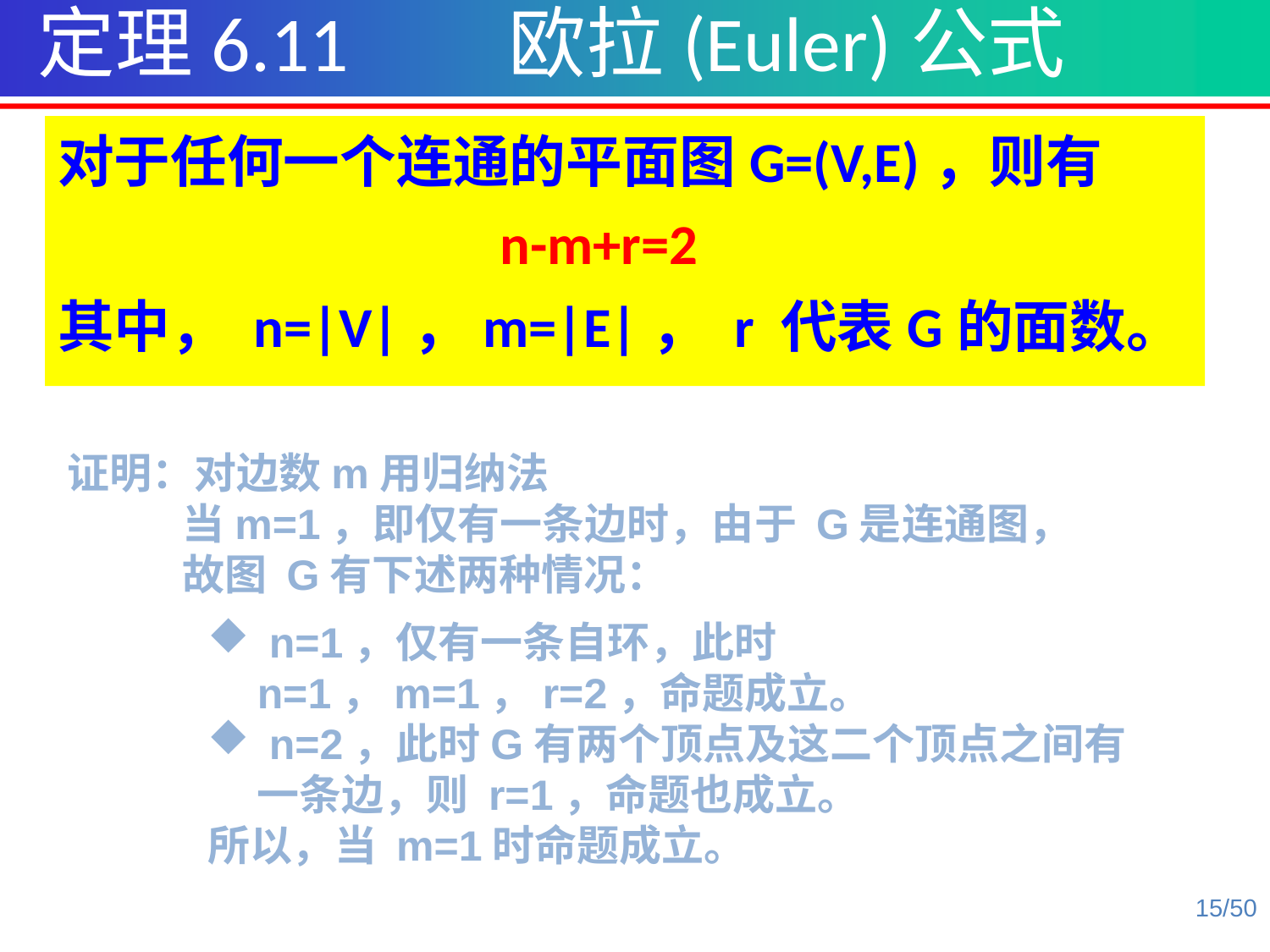

定理6.11        欧拉(Euler)公式
对于任何一个连通的平面图G=(V,E)，则有
		              n-m+r=2
其中， n=|V|，m=|E|， r 代表G的面数。
证明：对边数m用归纳法
           当m=1，即仅有一条边时，由于 G是连通图，
           故图 G有下述两种情况：

 n=1，仅有一条自环，此时n=1，m=1，r=2，命题成立。
 n=2，此时G有两个顶点及这二个顶点之间有一条边，则 r=1，命题也成立。
所以，当 m=1时命题成立。
15/50